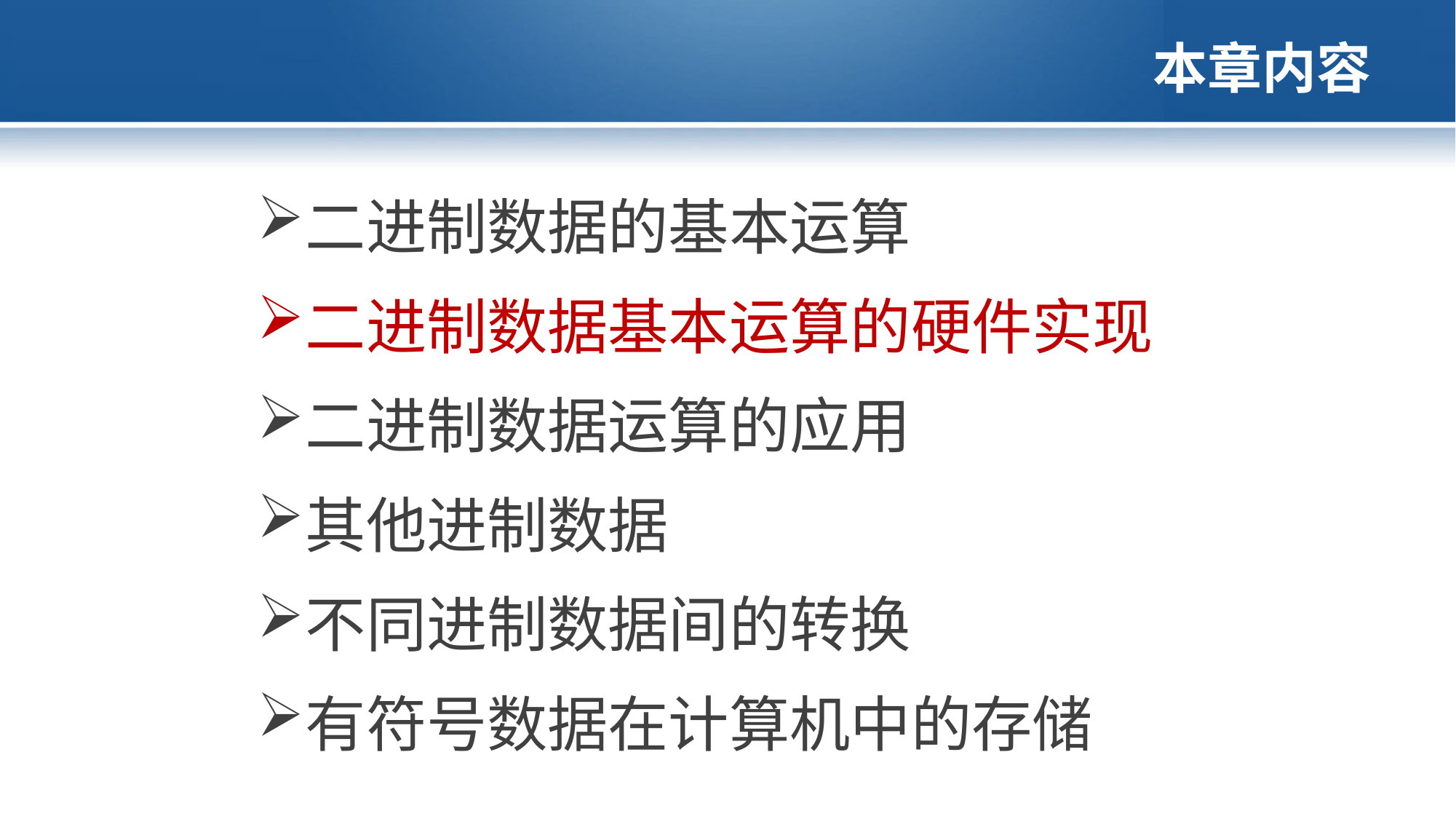

# 本章内容
二进制数据的基本运算
二进制数据基本运算的硬件实现
二进制数据运算的应用
其他进制数据
不同进制数据间的转换
有符号数据在计算机中的存储